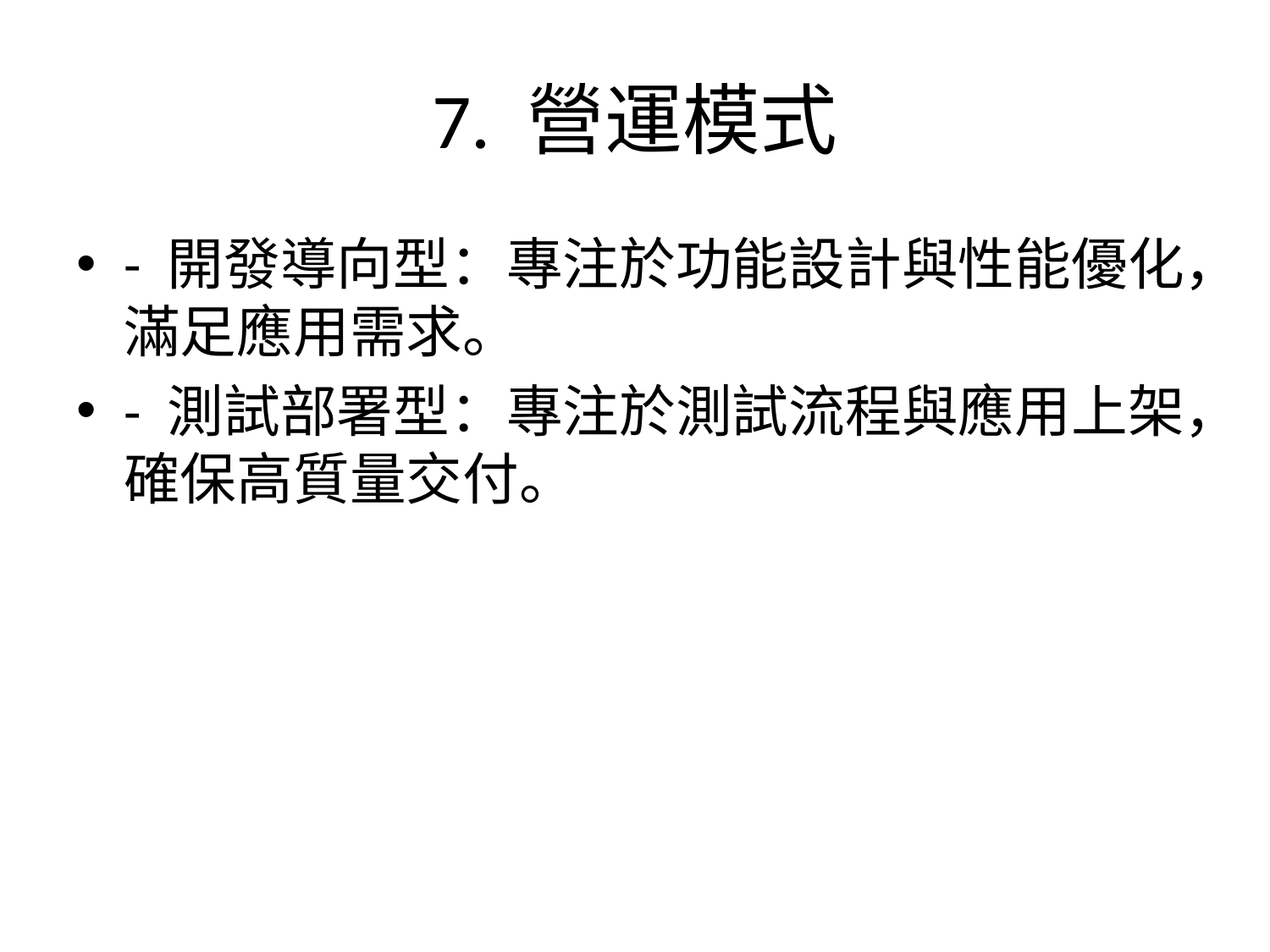

# 7. 營運模式
- 開發導向型：專注於功能設計與性能優化，滿足應用需求。
- 測試部署型：專注於測試流程與應用上架，確保高質量交付。